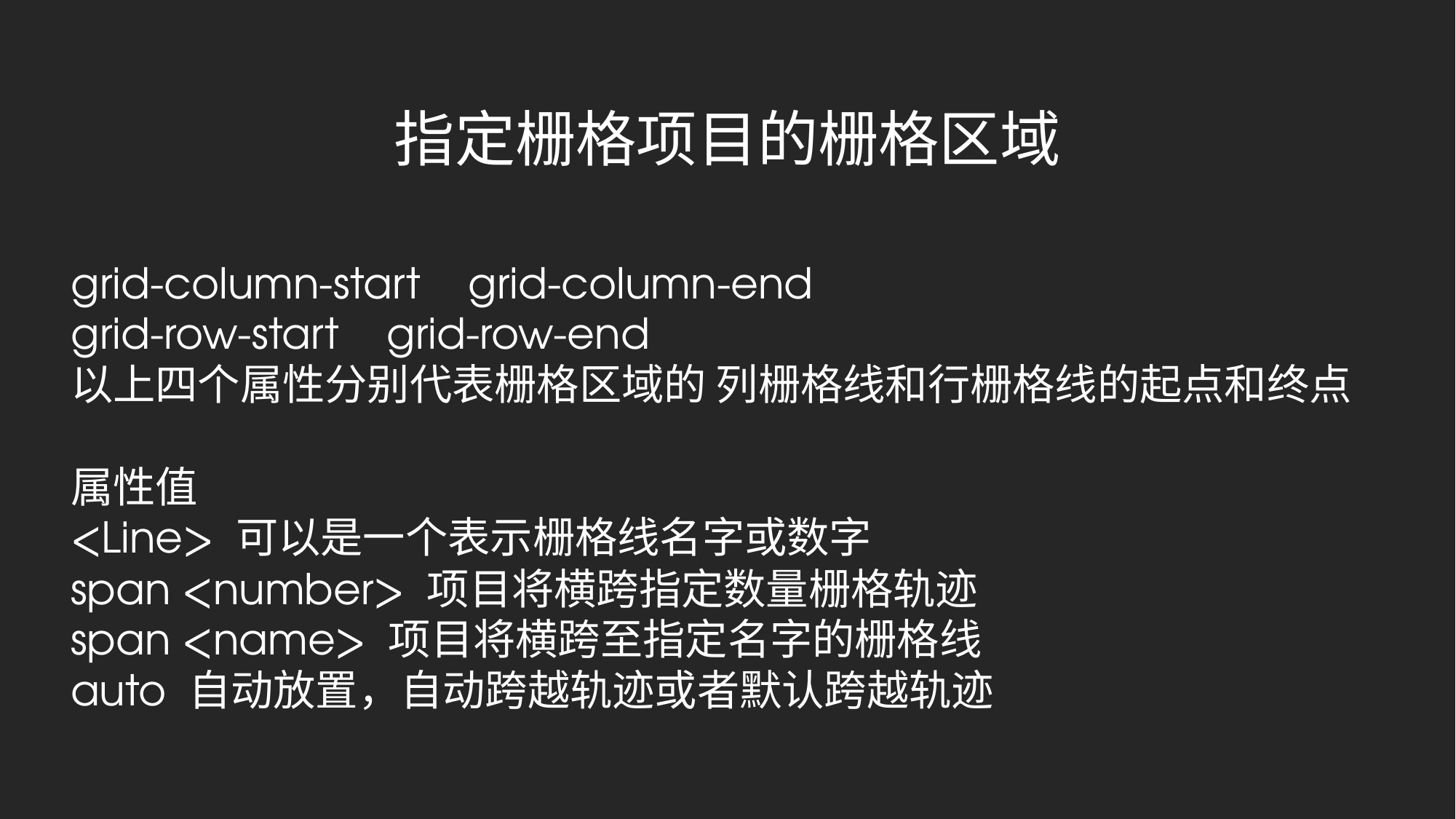

# 指定栅格项目的栅格区域
grid-column-start    grid-column-end 
grid-row-start    grid-row-end
以上四个属性分别代表栅格区域的 列栅格线和行栅格线的起点和终点

属性值
<Line> 可以是一个表示栅格线名字或数字
span <number> 项目将横跨指定数量栅格轨迹
span <name> 项目将横跨至指定名字的栅格线
auto 自动放置，自动跨越轨迹或者默认跨越轨迹